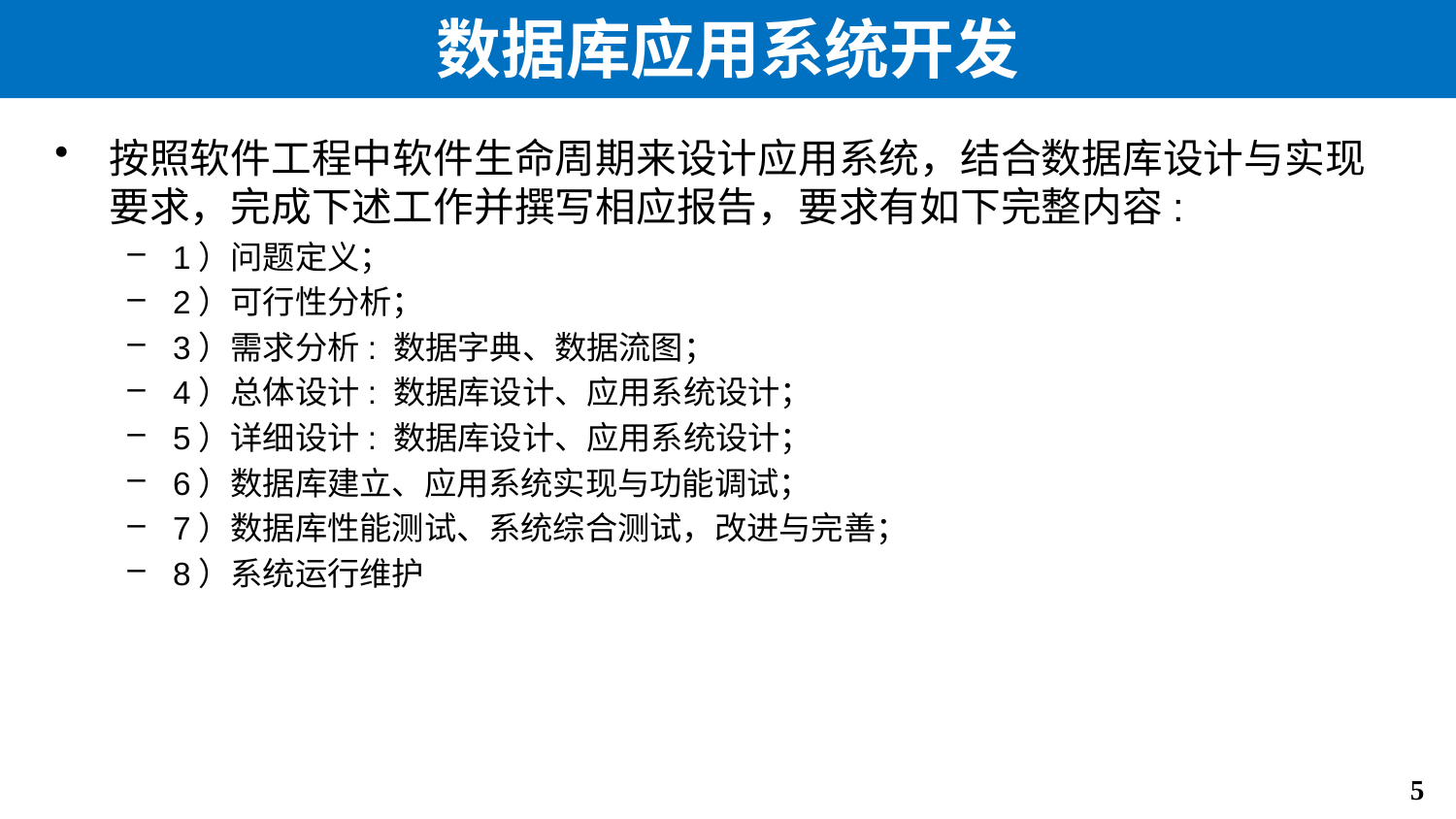

# 数据库应用系统开发
按照软件工程中软件生命周期来设计应用系统，结合数据库设计与实现要求，完成下述工作并撰写相应报告，要求有如下完整内容:
1）问题定义；
2）可行性分析；
3）需求分析: 数据字典、数据流图；
4）总体设计: 数据库设计、应用系统设计；
5）详细设计: 数据库设计、应用系统设计；
6）数据库建立、应用系统实现与功能调试；
7）数据库性能测试、系统综合测试，改进与完善；
8）系统运行维护